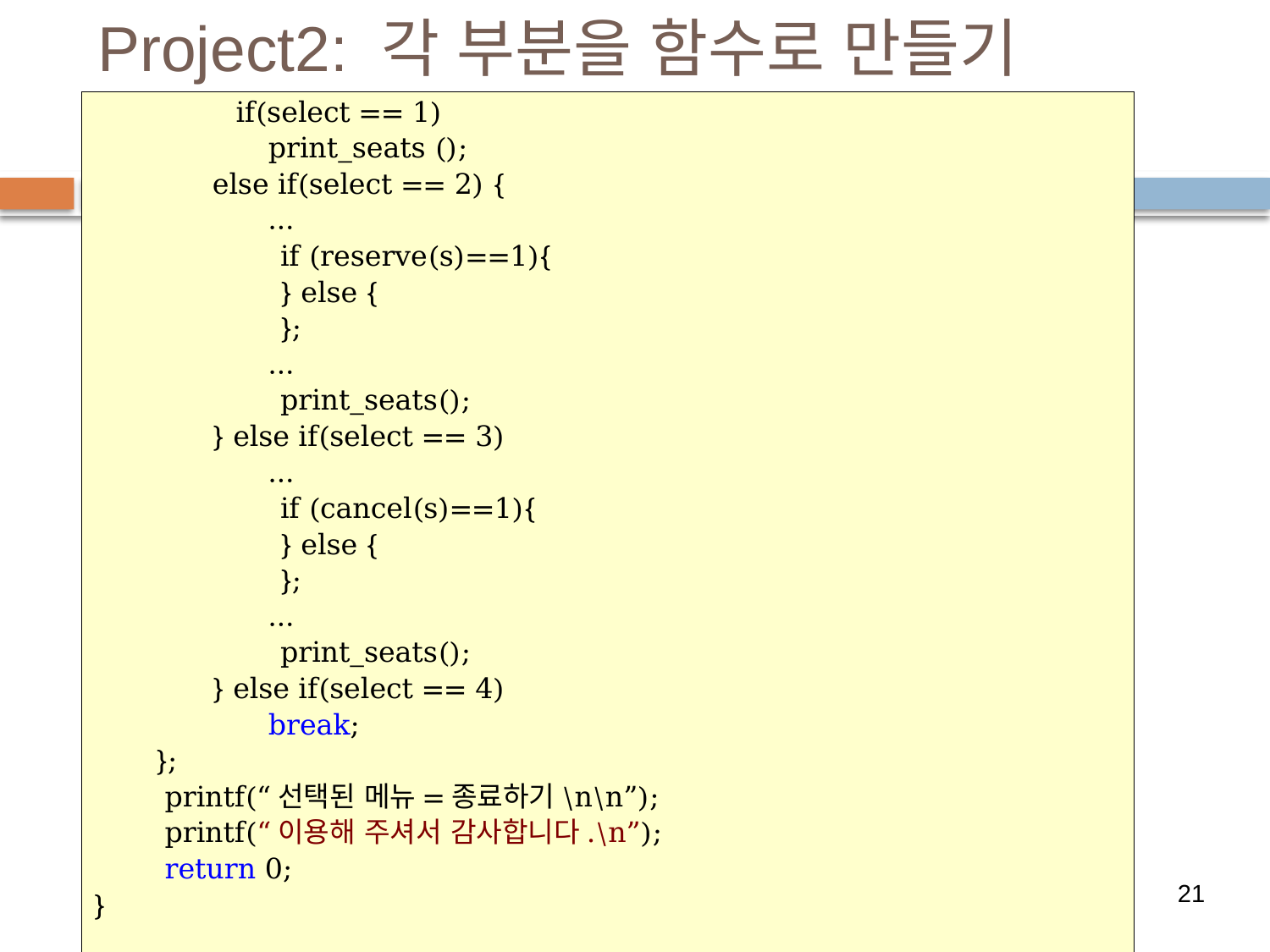

# Project2: 각 부분을 함수로 만들기
                if(select == 1)
 		print_seats ();
	        else if(select == 2) {
 		…
                     if (reserve(s)==1){
                     } else {
                     };
 		…
                     print_seats();
	        } else if(select == 3)
 		…
                     if (cancel(s)==1){
                     } else {
                     };
 		…
                     print_seats();
	        } else if(select == 4)
		break;
       };
        printf(“선택된 메뉴=종료하기\n\n”);
        printf(“이용해 주셔서 감사합니다.\n”);
        return 0;
}

21